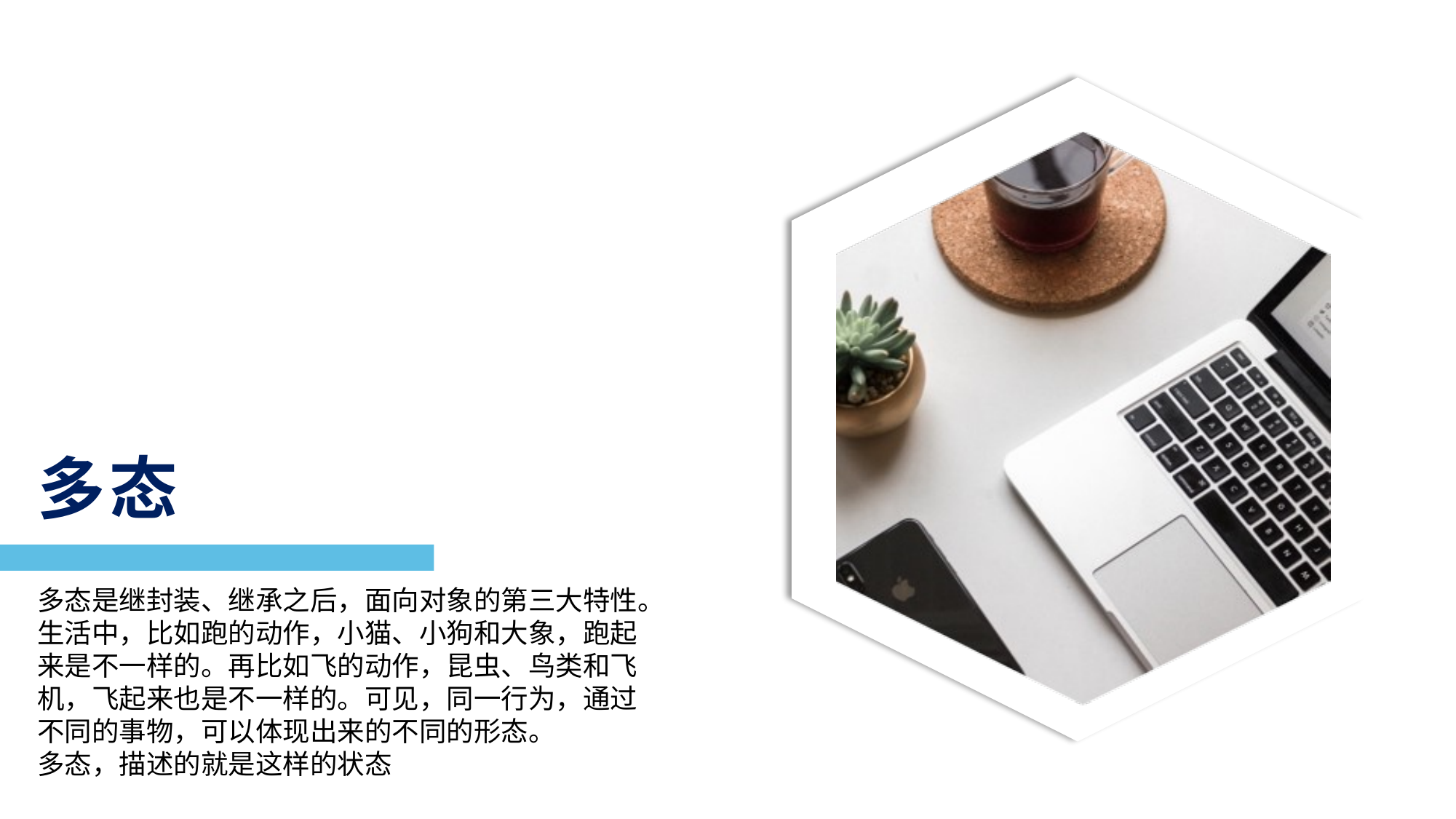

# 多态
多态是继封装、继承之后，面向对象的第三大特性。生活中，比如跑的动作，小猫、小狗和大象，跑起来是不一样的。再比如飞的动作，昆虫、鸟类和飞机，飞起来也是不一样的。可见，同一行为，通过不同的事物，可以体现出来的不同的形态。
多态，描述的就是这样的状态